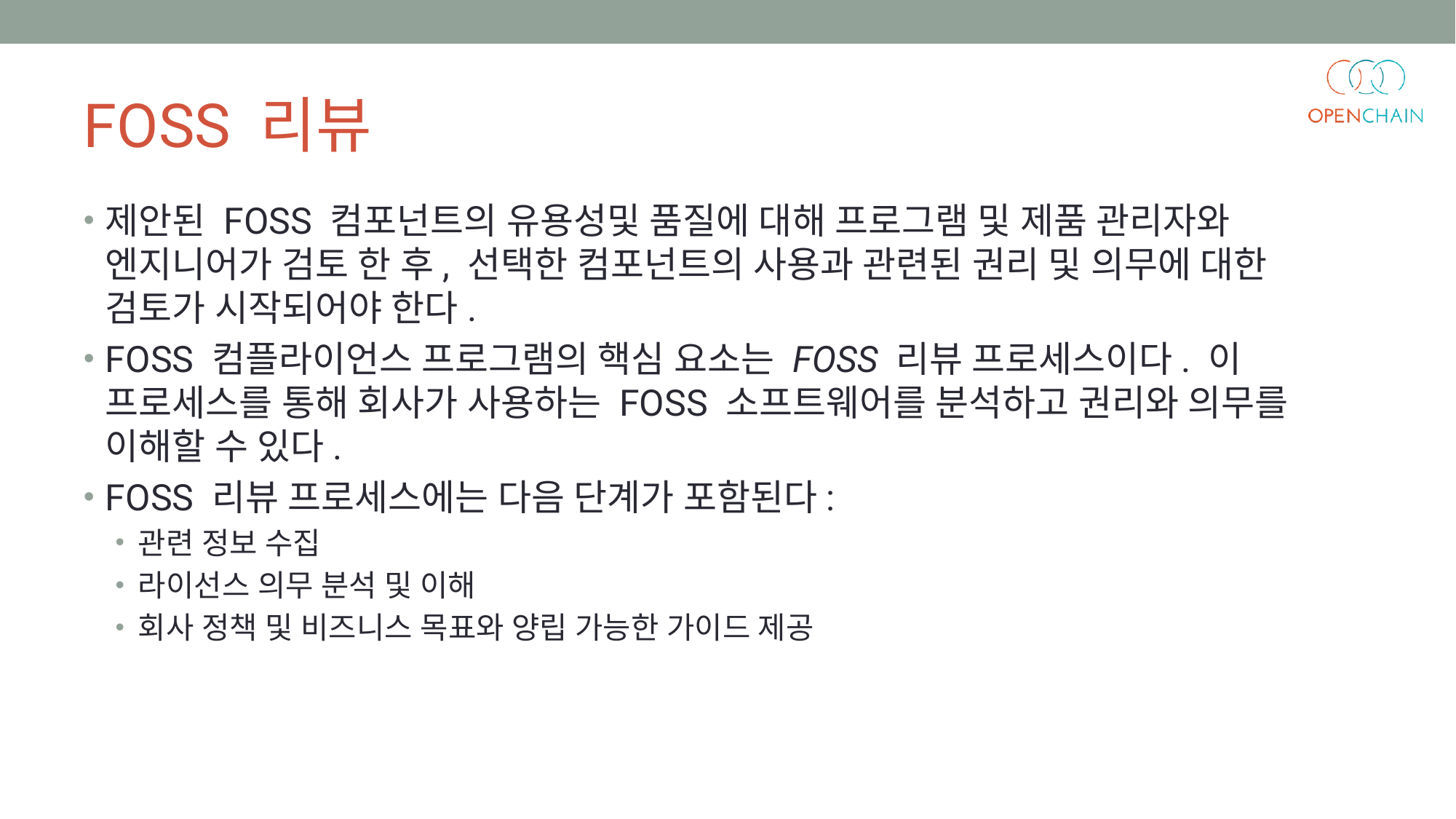

# FOSS 리뷰
제안된 FOSS 컴포넌트의 유용성및 품질에 대해 프로그램 및 제품 관리자와 엔지니어가 검토 한 후, 선택한 컴포넌트의 사용과 관련된 권리 및 의무에 대한 검토가 시작되어야 한다.
FOSS 컴플라이언스 프로그램의 핵심 요소는 FOSS 리뷰 프로세스이다. 이 프로세스를 통해 회사가 사용하는 FOSS 소프트웨어를 분석하고 권리와 의무를 이해할 수 있다.
FOSS 리뷰 프로세스에는 다음 단계가 포함된다:
관련 정보 수집
라이선스 의무 분석 및 이해
회사 정책 및 비즈니스 목표와 양립 가능한 가이드 제공